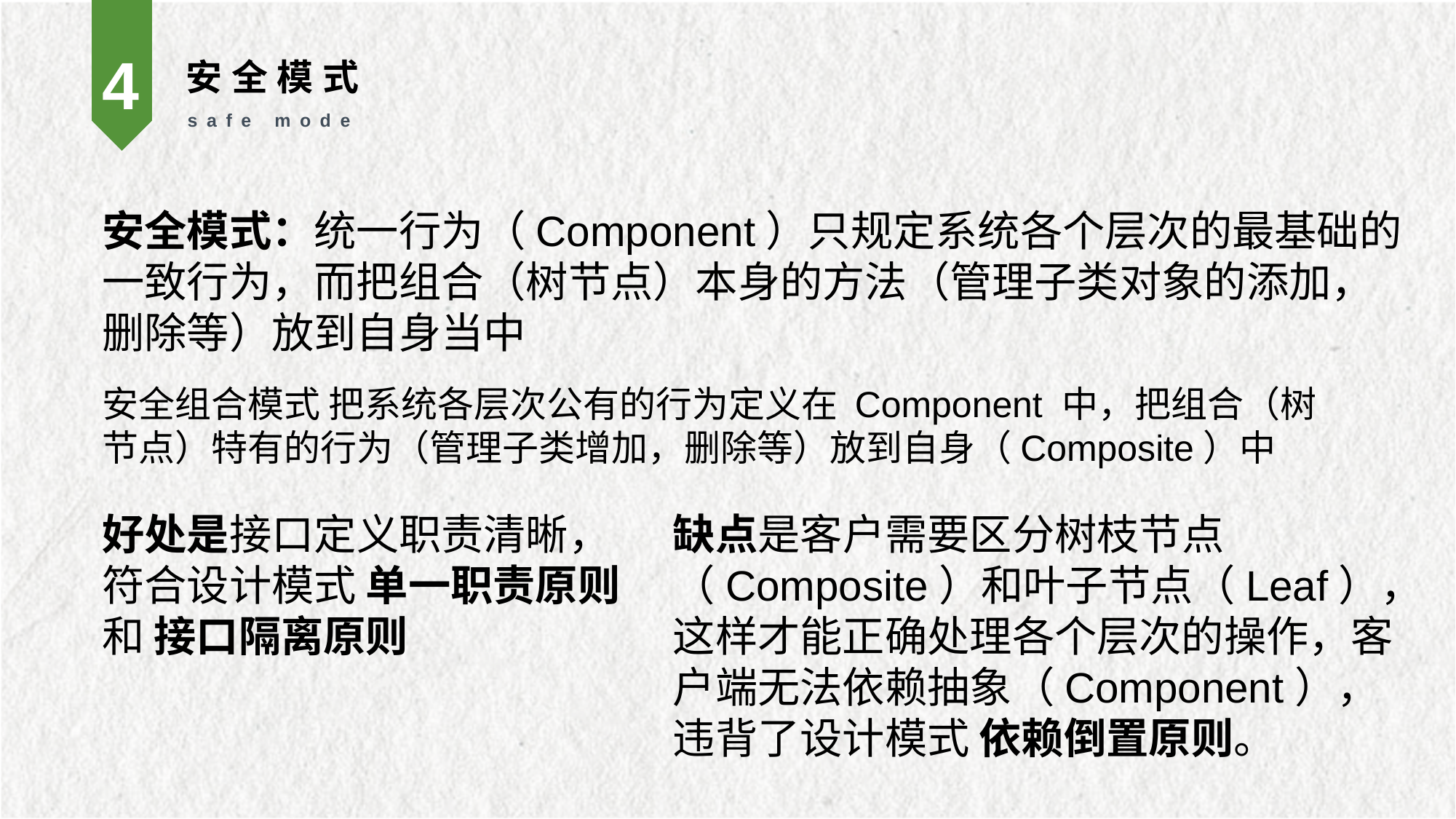

4

安全模式
safe mode
安全模式：统一行为（Component）只规定系统各个层次的最基础的一致行为，而把组合（树节点）本身的方法（管理子类对象的添加，删除等）放到自身当中
安全组合模式 把系统各层次公有的行为定义在 Component 中，把组合（树节点）特有的行为（管理子类增加，删除等）放到自身（Composite）中
好处是接口定义职责清晰，符合设计模式 单一职责原则 和 接口隔离原则
缺点是客户需要区分树枝节点（Composite）和叶子节点（Leaf），这样才能正确处理各个层次的操作，客户端无法依赖抽象（Component），违背了设计模式 依赖倒置原则。